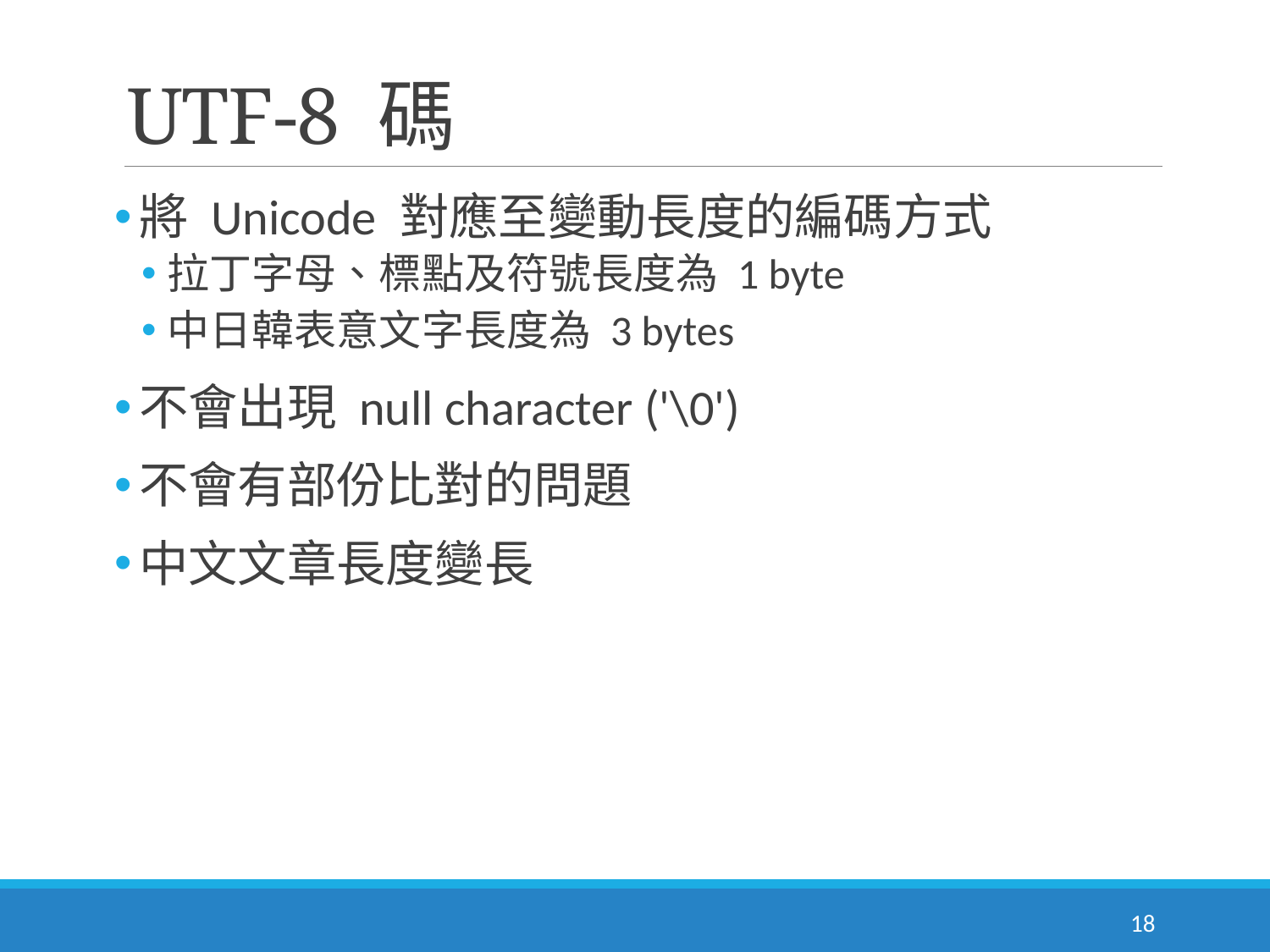

# UTF-8 碼
將 Unicode 對應至變動長度的編碼方式
拉丁字母、標點及符號長度為 1 byte
中日韓表意文字長度為 3 bytes
不會出現 null character ('\0')
不會有部份比對的問題
中文文章長度變長
18